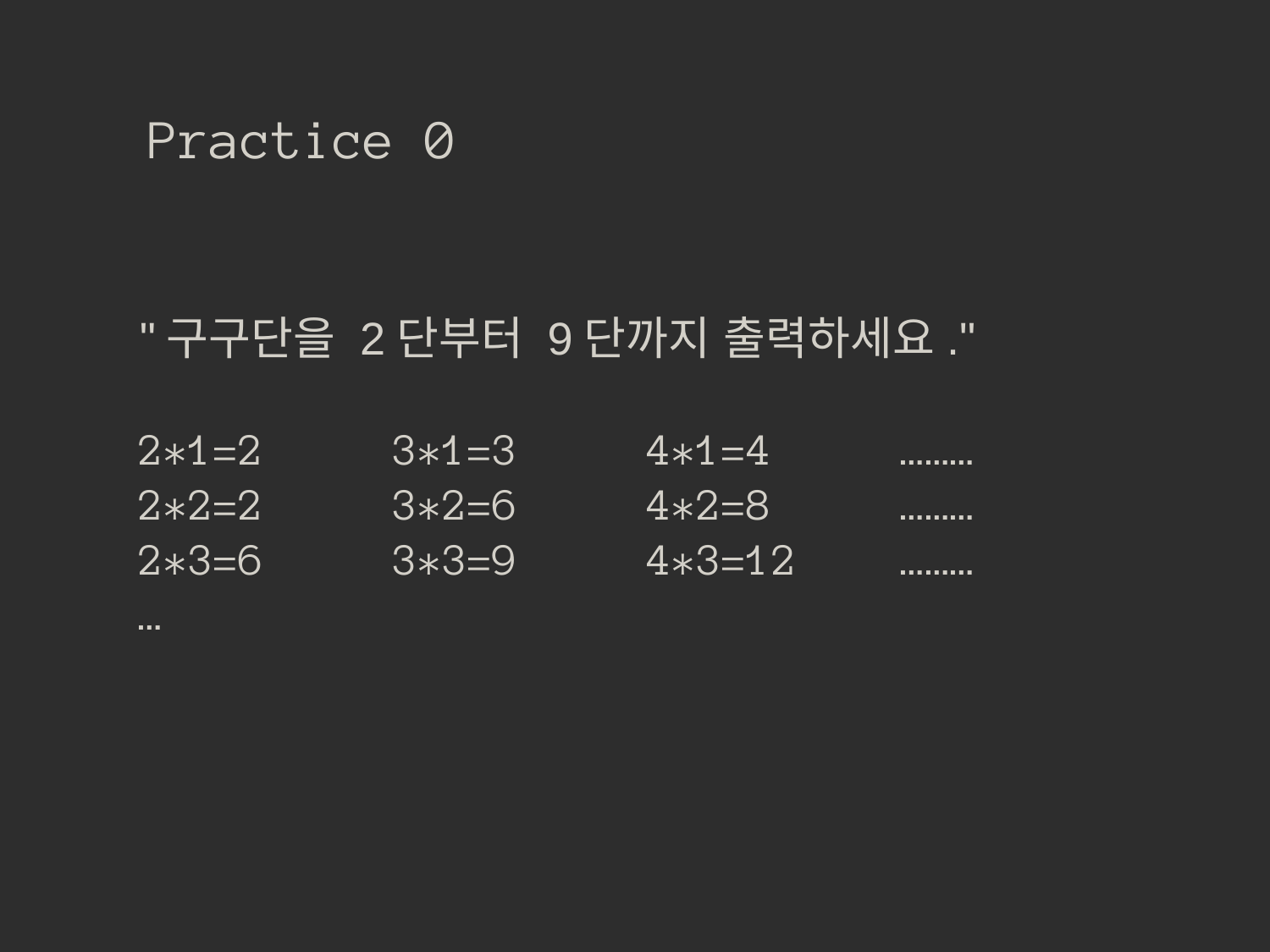

Practice 0
	"구구단을 2단부터 9단까지 출력하세요."

	2*1=2		3*1=3		4*1=4		………
	2*2=2		3*2=6		4*2=8		………
	2*3=6		3*3=9		4*3=12	………
	…